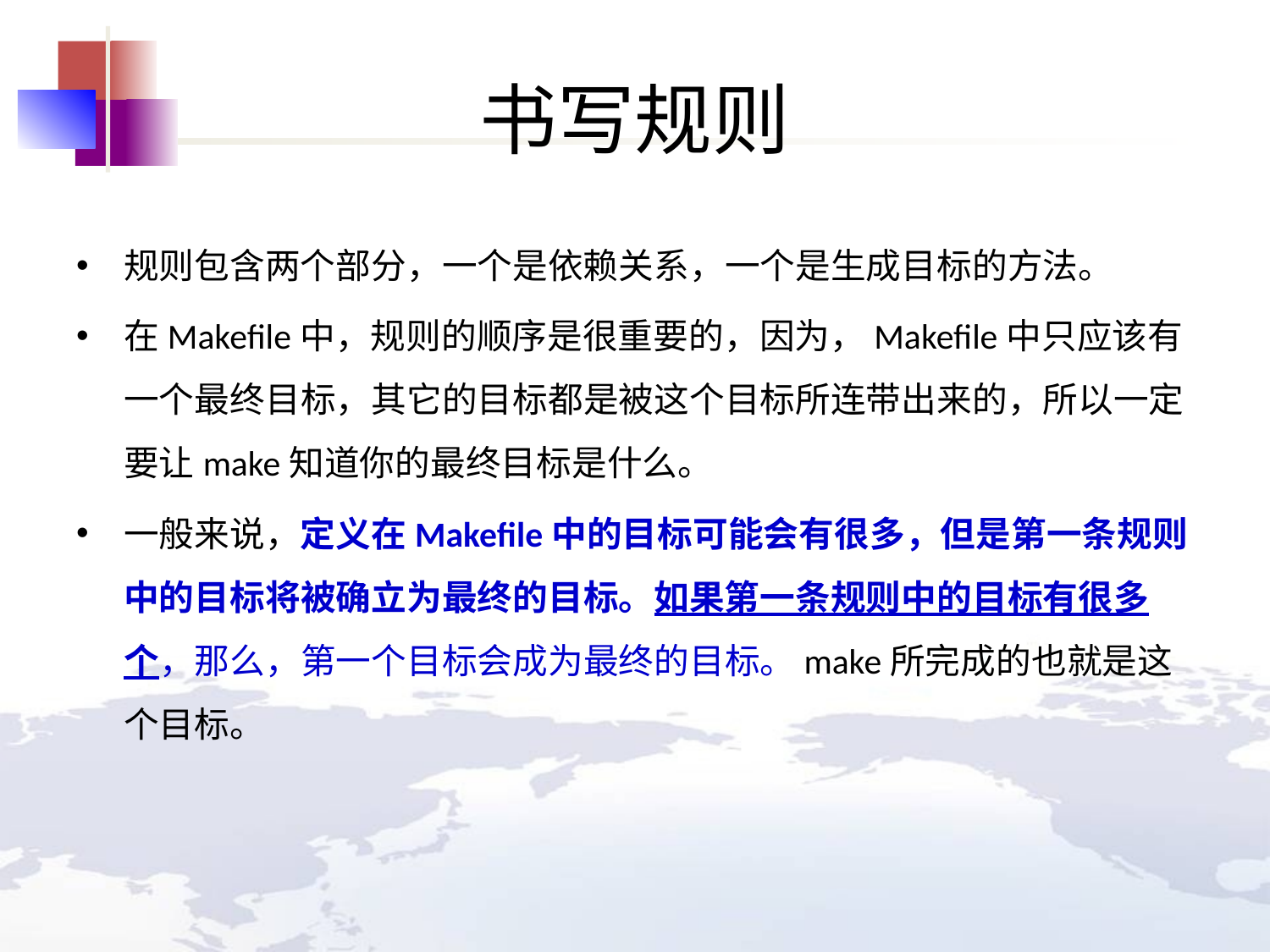

# 书写规则
规则包含两个部分，一个是依赖关系，一个是生成目标的方法。
在Makefile中，规则的顺序是很重要的，因为，Makefile中只应该有一个最终目标，其它的目标都是被这个目标所连带出来的，所以一定要让make知道你的最终目标是什么。
一般来说，定义在Makefile中的目标可能会有很多，但是第一条规则中的目标将被确立为最终的目标。如果第一条规则中的目标有很多个，那么，第一个目标会成为最终的目标。make所完成的也就是这个目标。